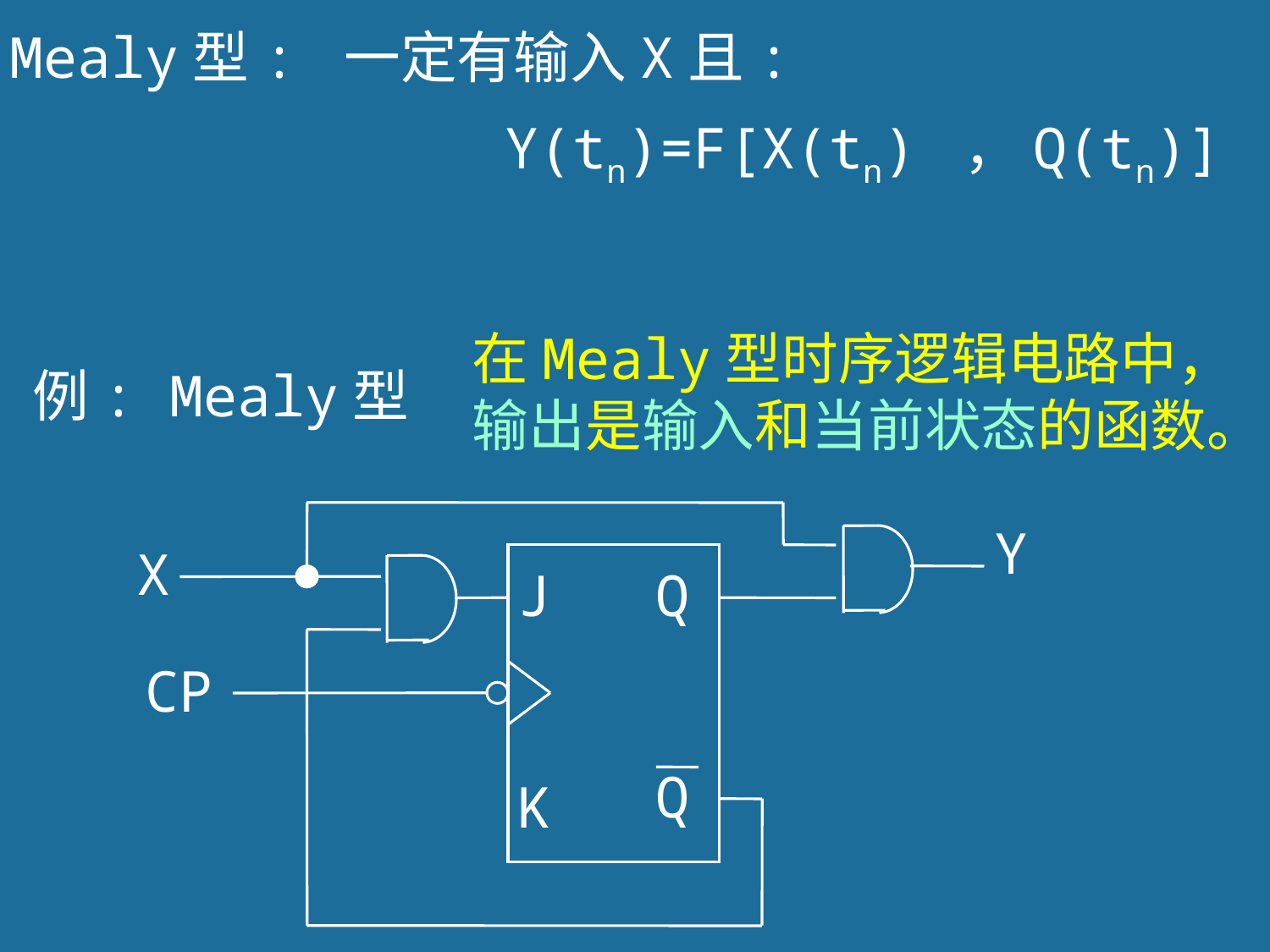

Mealy型: 一定有输入X且:

Y(tn)=F[X(tn) ，Q(tn)]
在Mealy型时序逻辑电路中，
输出是输入和当前状态的函数。
例: Mealy型

Y
X

J
Q

CP

Q
K

11